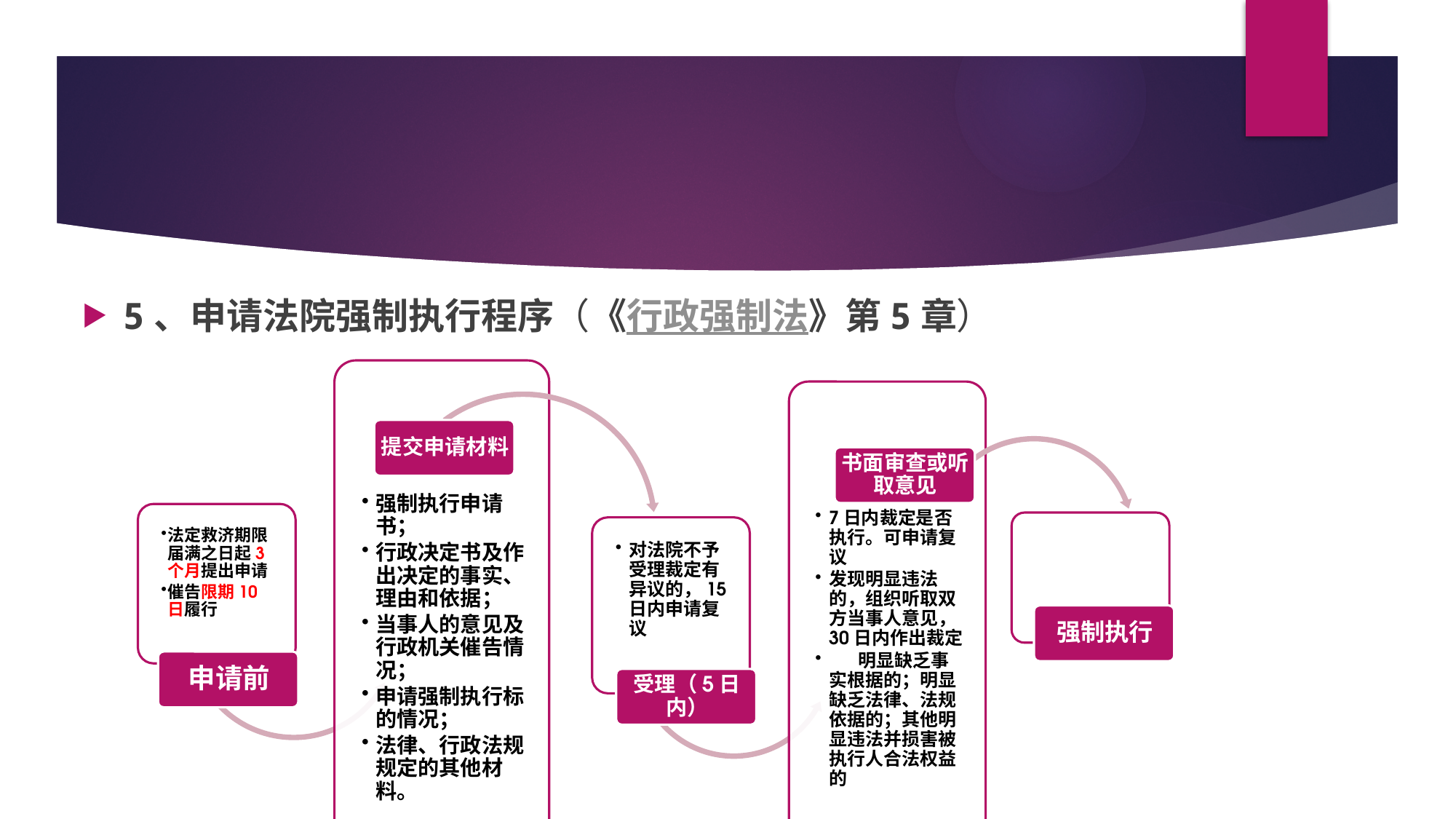

#
5、申请法院强制执行程序（《行政强制法》第5章）

法定救济期限届满之日起3个月提出申请
催告限期10日履行
申请前
强制执行申请书；
行政决定书及作出决定的事实、理由和依据；
当事人的意见及行政机关催告情况；
申请强制执行标的情况；
法律、行政法规规定的其他材料。
提交申请材料
对法院不予受理裁定有异议的，15日内申请复议
受理（5日内）
7日内裁定是否执行。可申请复议
发现明显违法的，组织听取双方当事人意见，30日内作出裁定
      明显缺乏事实根据的；明显缺乏法律、法规依据的；其他明显违法并损害被执行人合法权益的
书面审查或听取意见
强制执行